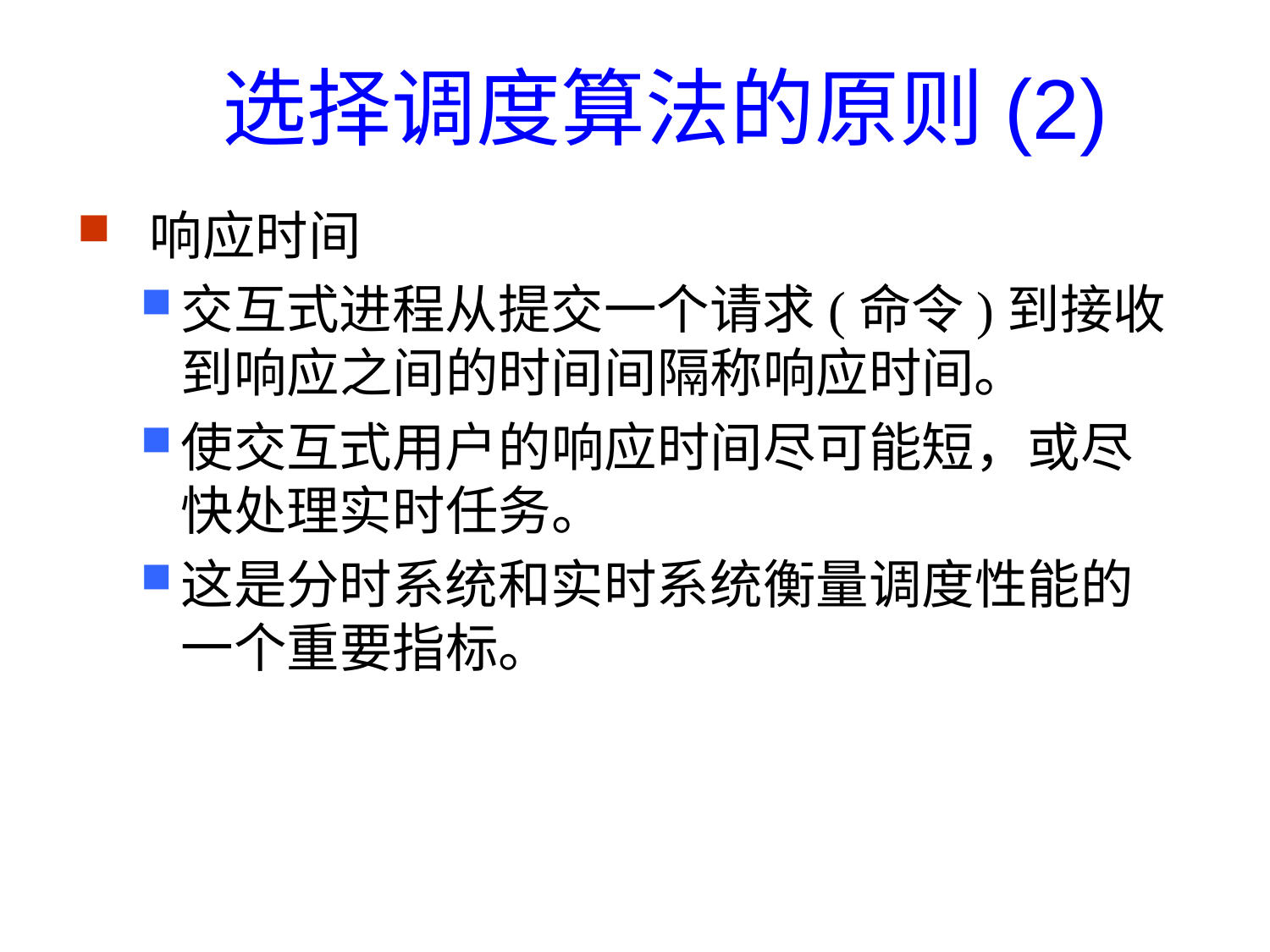

选择调度算法的原则(2)
 响应时间
交互式进程从提交一个请求(命令)到接收到响应之间的时间间隔称响应时间。
使交互式用户的响应时间尽可能短，或尽快处理实时任务。
这是分时系统和实时系统衡量调度性能的一个重要指标。